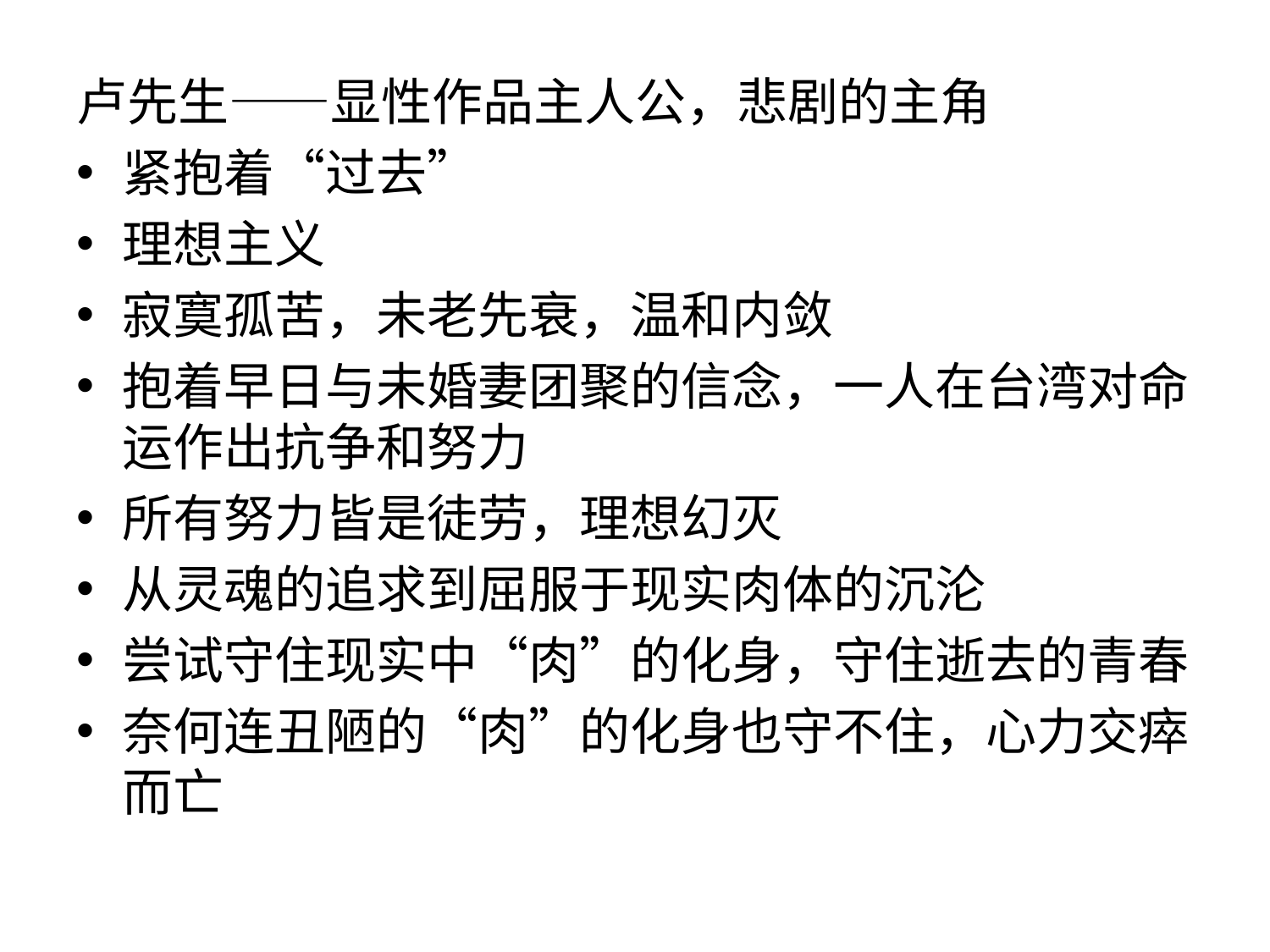

卢先生——显性作品主人公，悲剧的主角
紧抱着“过去”
理想主义
寂寞孤苦，未老先衰，温和内敛
抱着早日与未婚妻团聚的信念，一人在台湾对命运作出抗争和努力
所有努力皆是徒劳，理想幻灭
从灵魂的追求到屈服于现实肉体的沉沦
尝试守住现实中“肉”的化身，守住逝去的青春
奈何连丑陋的“肉”的化身也守不住，心力交瘁而亡